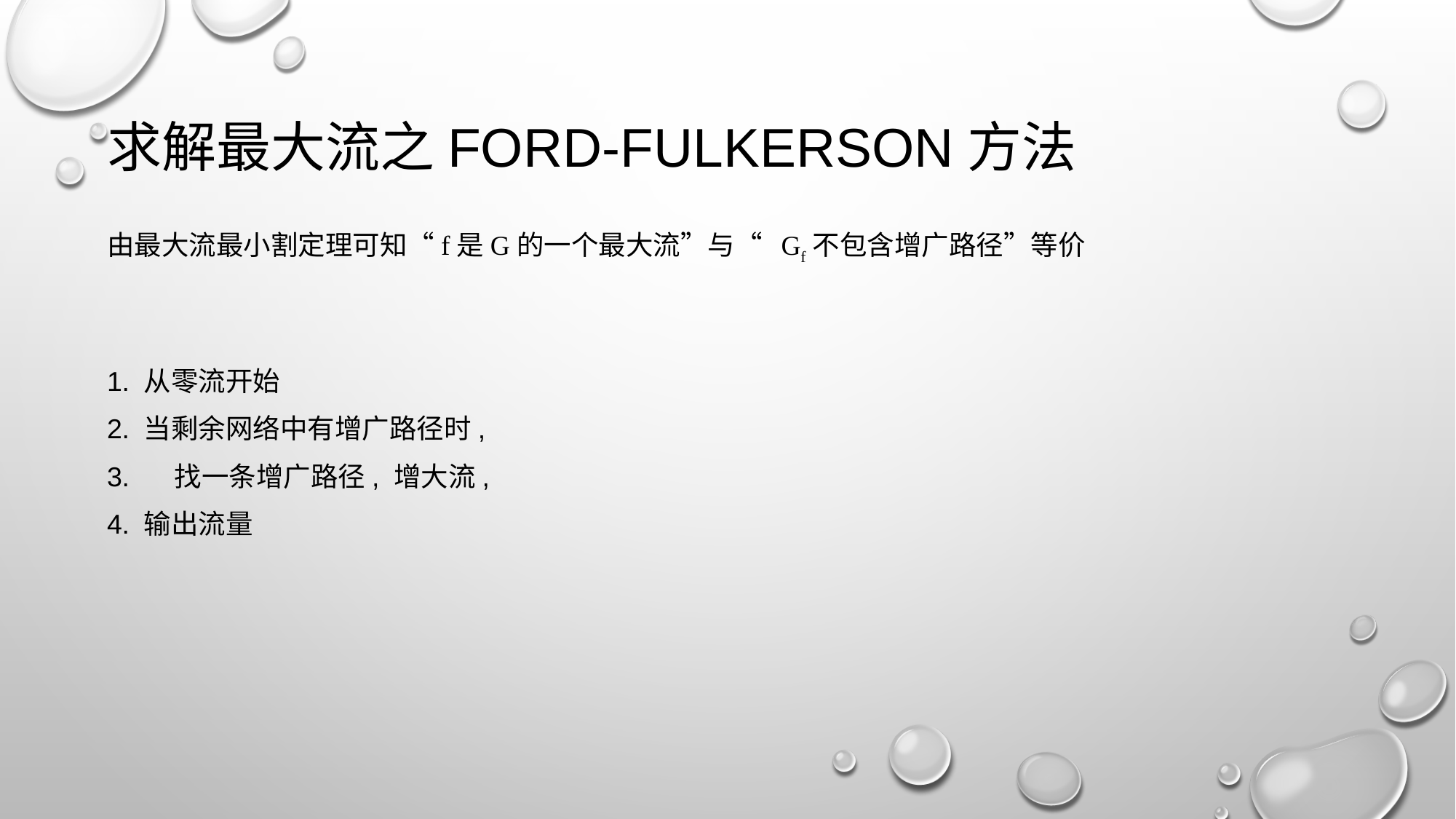

# 求解最大流之Ford-Fulkerson方法
由最大流最小割定理可知“f是G的一个最大流”与“  Gf不包含增广路径”等价
1. 从零流开始
2. 当剩余网络中有增广路径时,
3.     找一条增广路径, 增大流,
4. 输出流量